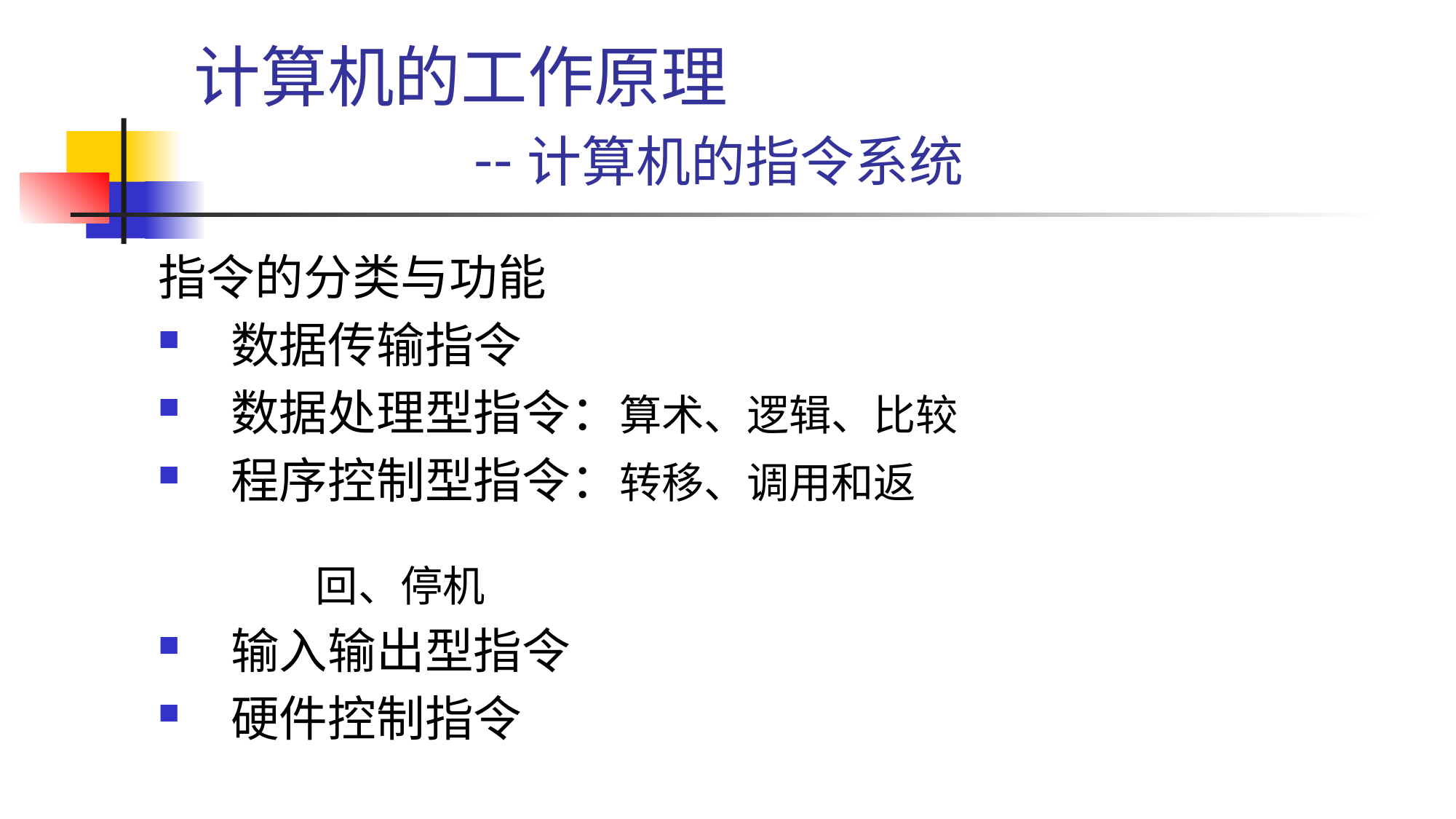

# 计算机的工作原理 --计算机的指令系统
指令的分类与功能
数据传输指令
数据处理型指令：算术、逻辑、比较
程序控制型指令：转移、调用和返　　　　　　　　　　　　　　　　　　　　　　　　　　　　回、停机
输入输出型指令
硬件控制指令